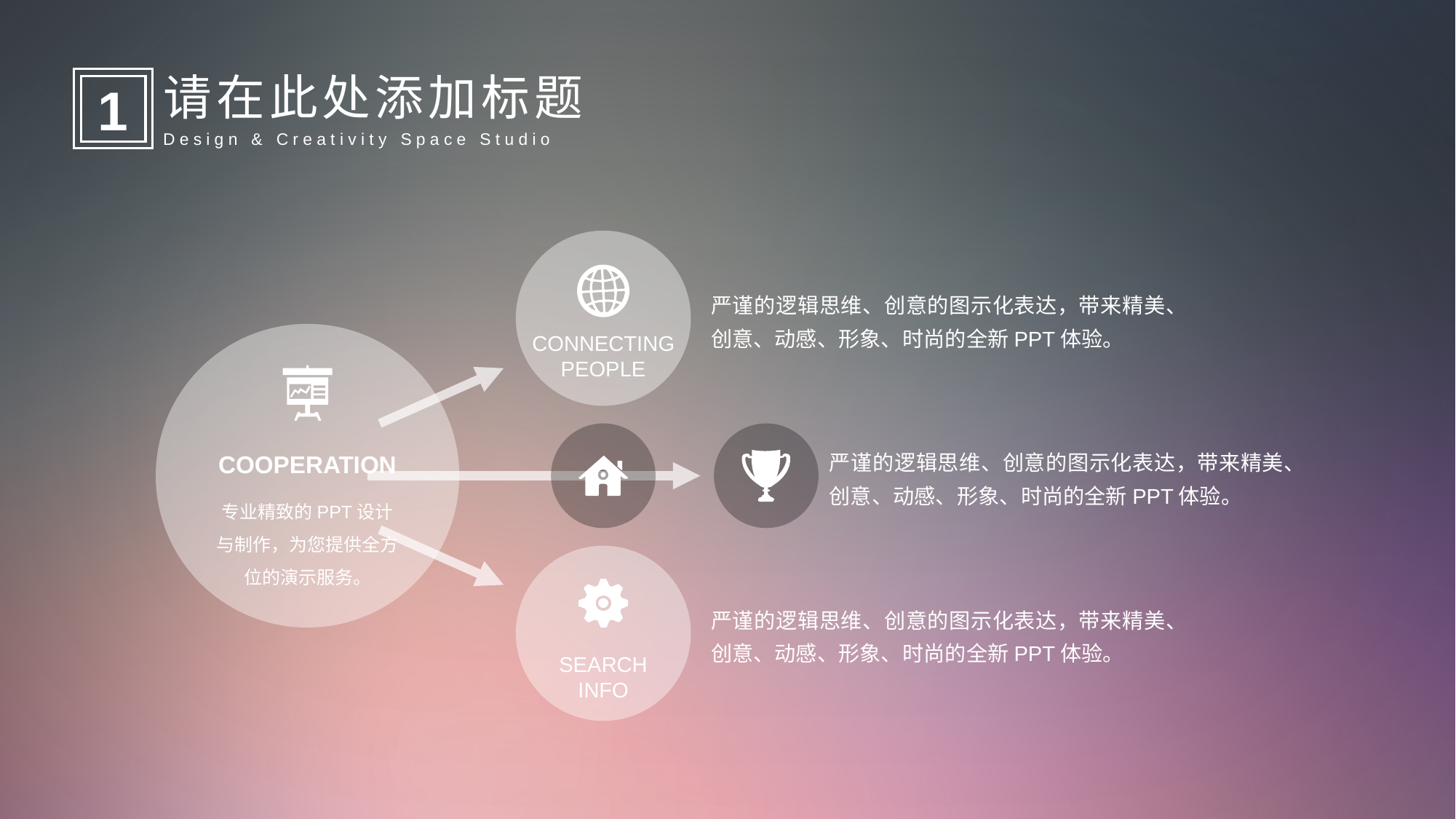

请在此处添加标题
1
Design & Creativity Space Studio

严谨的逻辑思维、创意的图示化表达，带来精美、创意、动感、形象、时尚的全新PPT体验。

CONNECTING
PEOPLE

严谨的逻辑思维、创意的图示化表达，带来精美、创意、动感、形象、时尚的全新PPT体验。
COOPERATION
专业精致的PPT设计与制作，为您提供全方位的演示服务。

严谨的逻辑思维、创意的图示化表达，带来精美、创意、动感、形象、时尚的全新PPT体验。
SEARCH
INFO